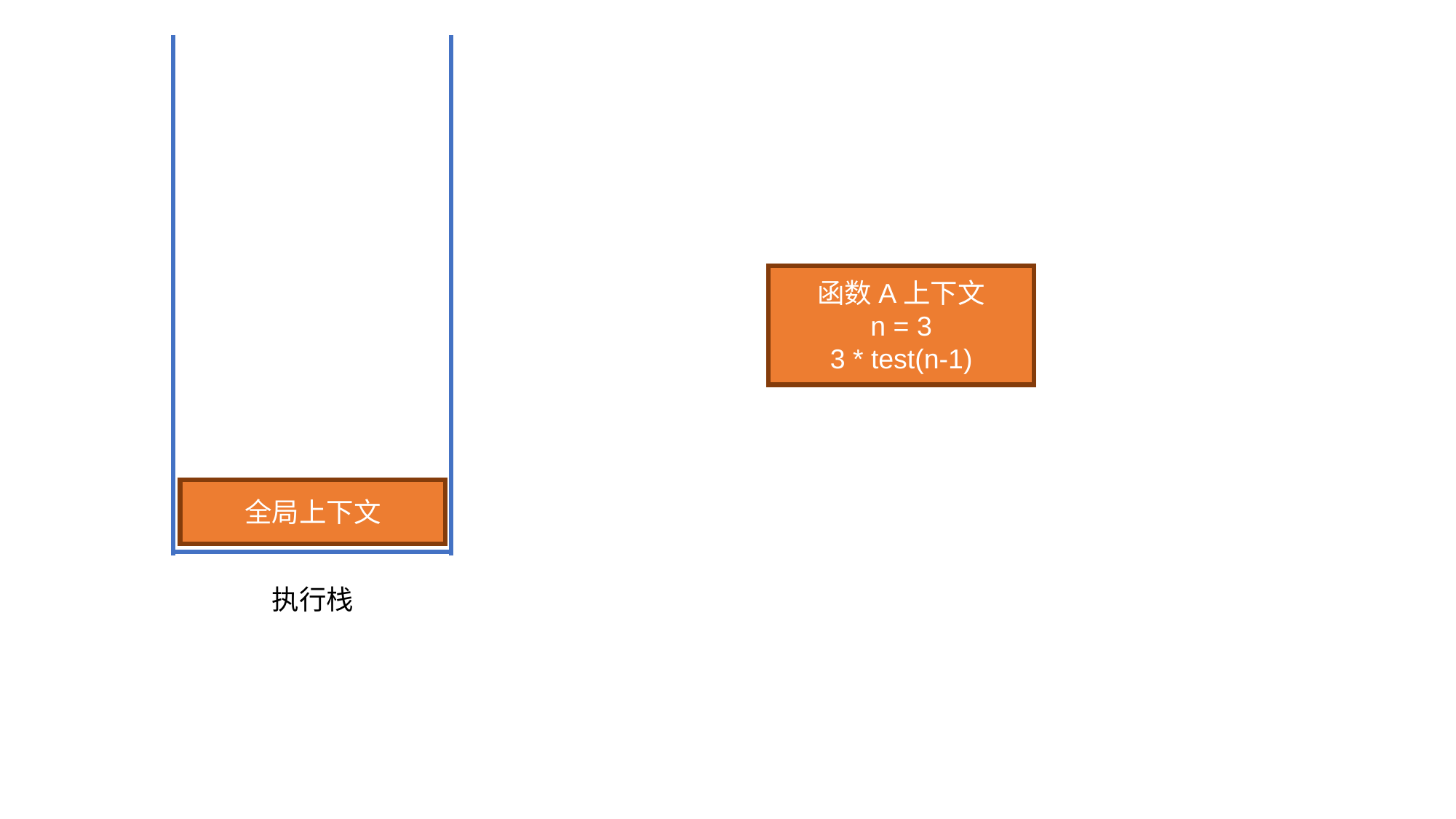

执行栈
函数A上下文
n = 3
3 * test(n-1)
全局上下文